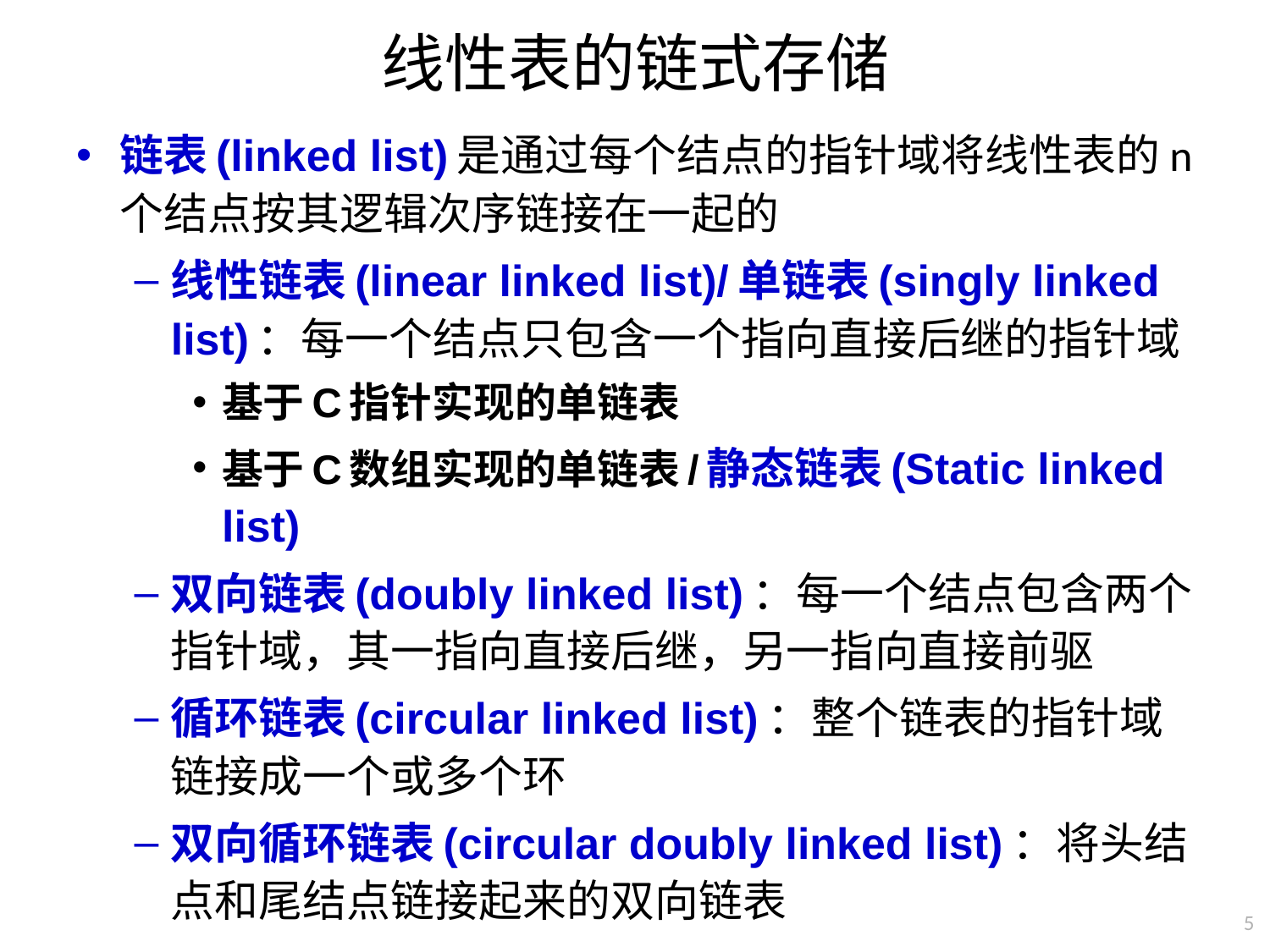

# 线性表的链式存储
链表(linked list)是通过每个结点的指针域将线性表的n个结点按其逻辑次序链接在一起的
线性链表(linear linked list)/单链表(singly linked list)：每一个结点只包含一个指向直接后继的指针域
基于C指针实现的单链表
基于C数组实现的单链表/静态链表(Static linked list)
双向链表(doubly linked list)：每一个结点包含两个指针域，其一指向直接后继，另一指向直接前驱
循环链表(circular linked list)：整个链表的指针域链接成一个或多个环
双向循环链表(circular doubly linked list)：将头结点和尾结点链接起来的双向链表

5